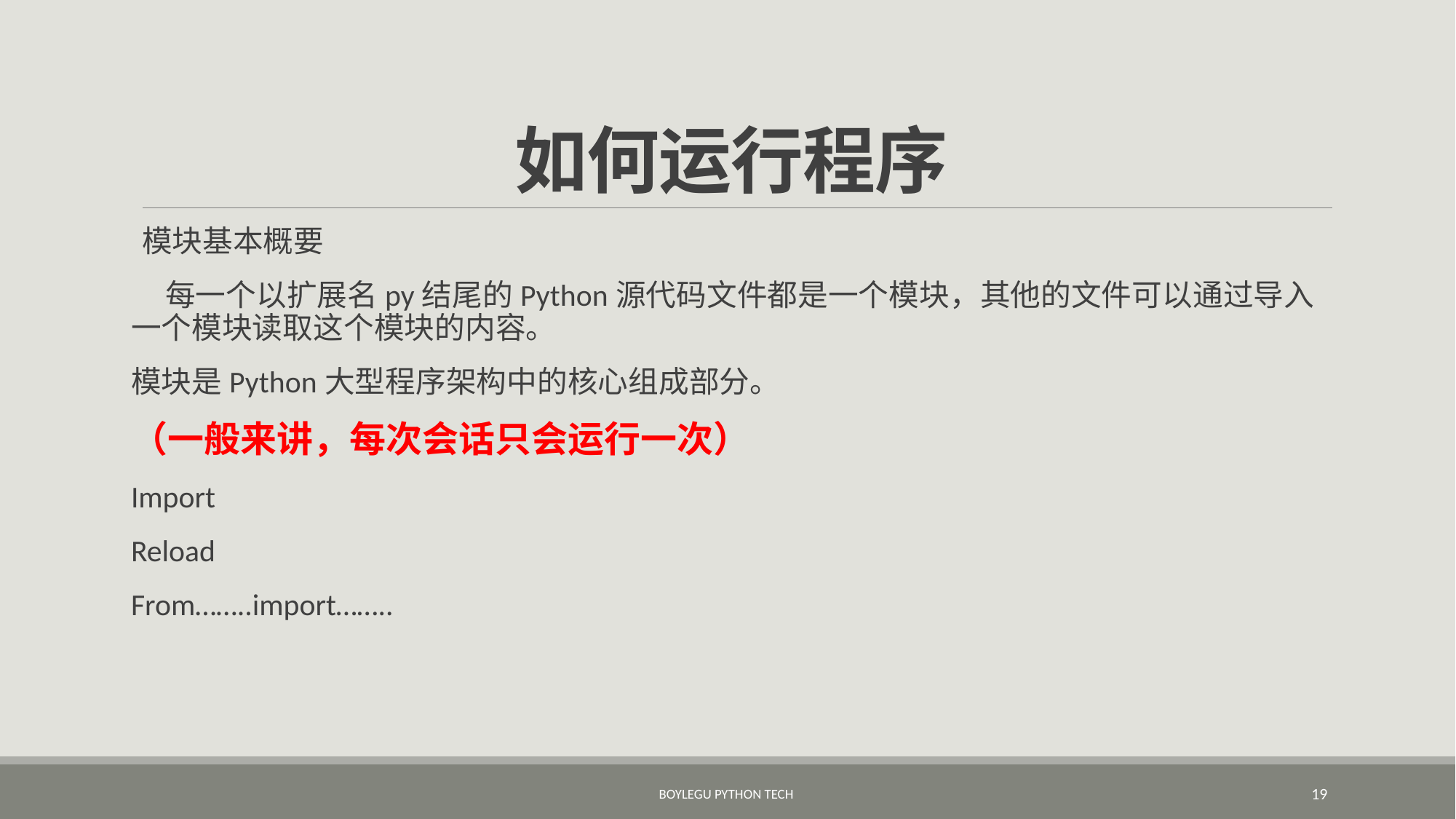

# 如何运行程序
模块基本概要
    每一个以扩展名py结尾的Python源代码文件都是一个模块，其他的文件可以通过导入一个模块读取这个模块的内容。
模块是Python大型程序架构中的核心组成部分。
（一般来讲，每次会话只会运行一次）
Import
Reload
From……..import……..
BoyleGu Python Tech
19